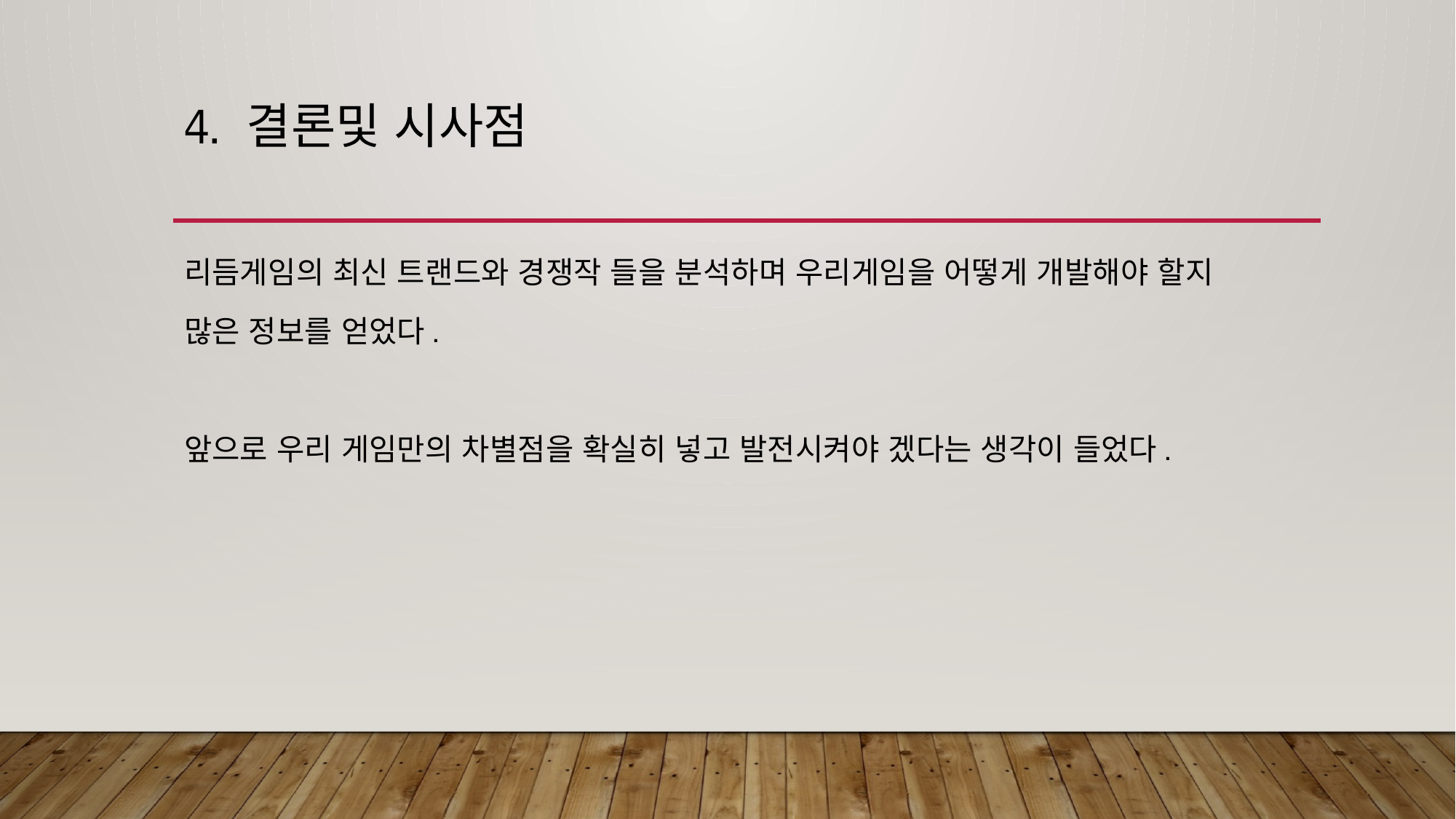

# 4. 결론및 시사점
리듬게임의 최신 트랜드와 경쟁작 들을 분석하며 우리게임을 어떻게 개발해야 할지
많은 정보를 얻었다.

앞으로 우리 게임만의 차별점을 확실히 넣고 발전시켜야 겠다는 생각이 들었다.